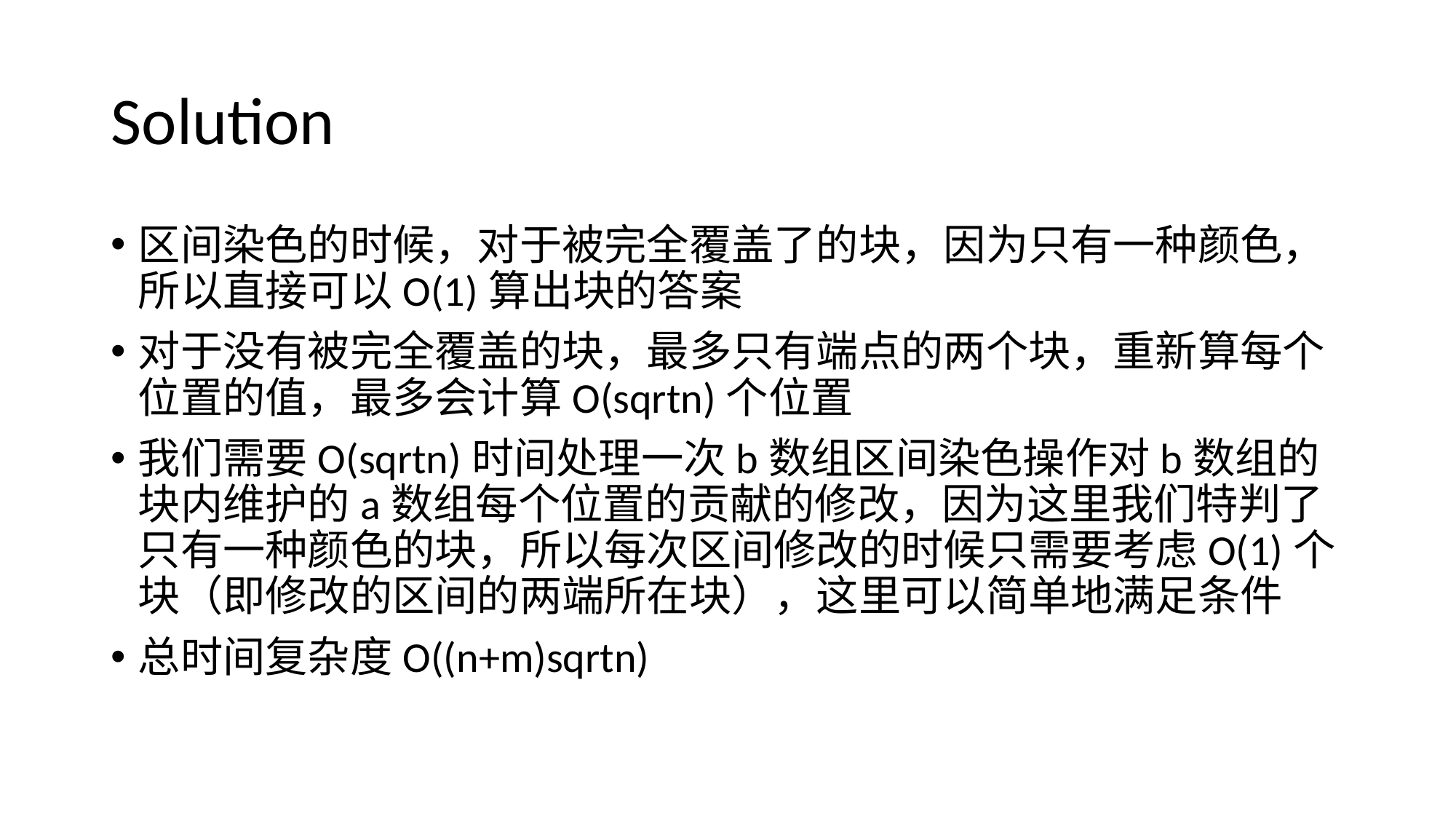

# Solution
区间染色的时候，对于被完全覆盖了的块，因为只有一种颜色，所以直接可以O(1)算出块的答案
对于没有被完全覆盖的块，最多只有端点的两个块，重新算每个位置的值，最多会计算O(sqrtn)个位置
我们需要O(sqrtn)时间处理一次b数组区间染色操作对b数组的块内维护的a数组每个位置的贡献的修改，因为这里我们特判了只有一种颜色的块，所以每次区间修改的时候只需要考虑O(1)个块（即修改的区间的两端所在块），这里可以简单地满足条件
总时间复杂度O((n+m)sqrtn)